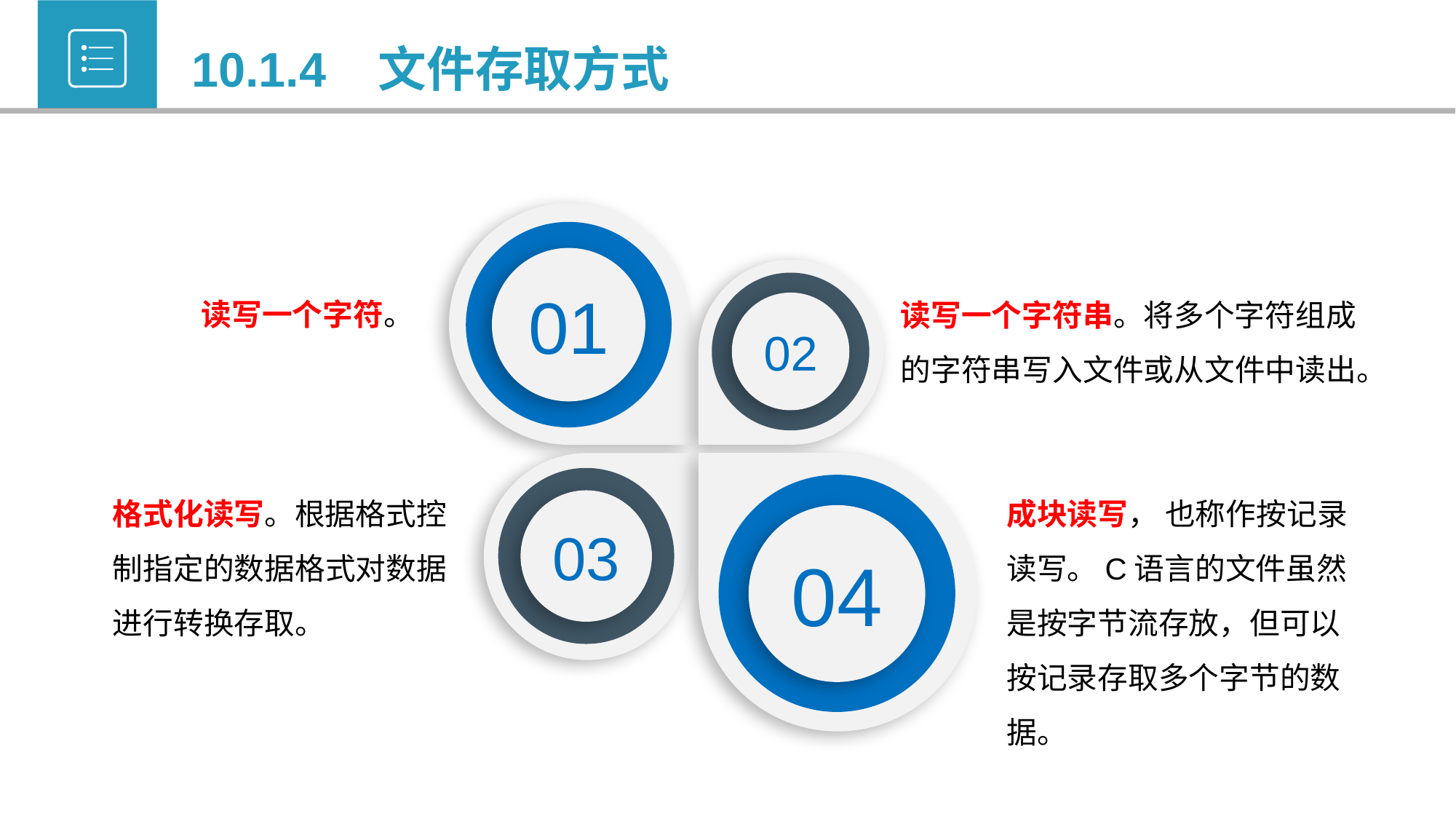

10.1.4   文件存取方式

01
读写一个字符。

读写一个字符串。将多个字符组成的字符串写入文件或从文件中读出。

02

格式化读写。根据格式控制指定的数据格式对数据进行转换存取。
03

成块读写， 也称作按记录读写。C语言的文件虽然是按字节流存放，但可以按记录存取多个字节的数据。

04